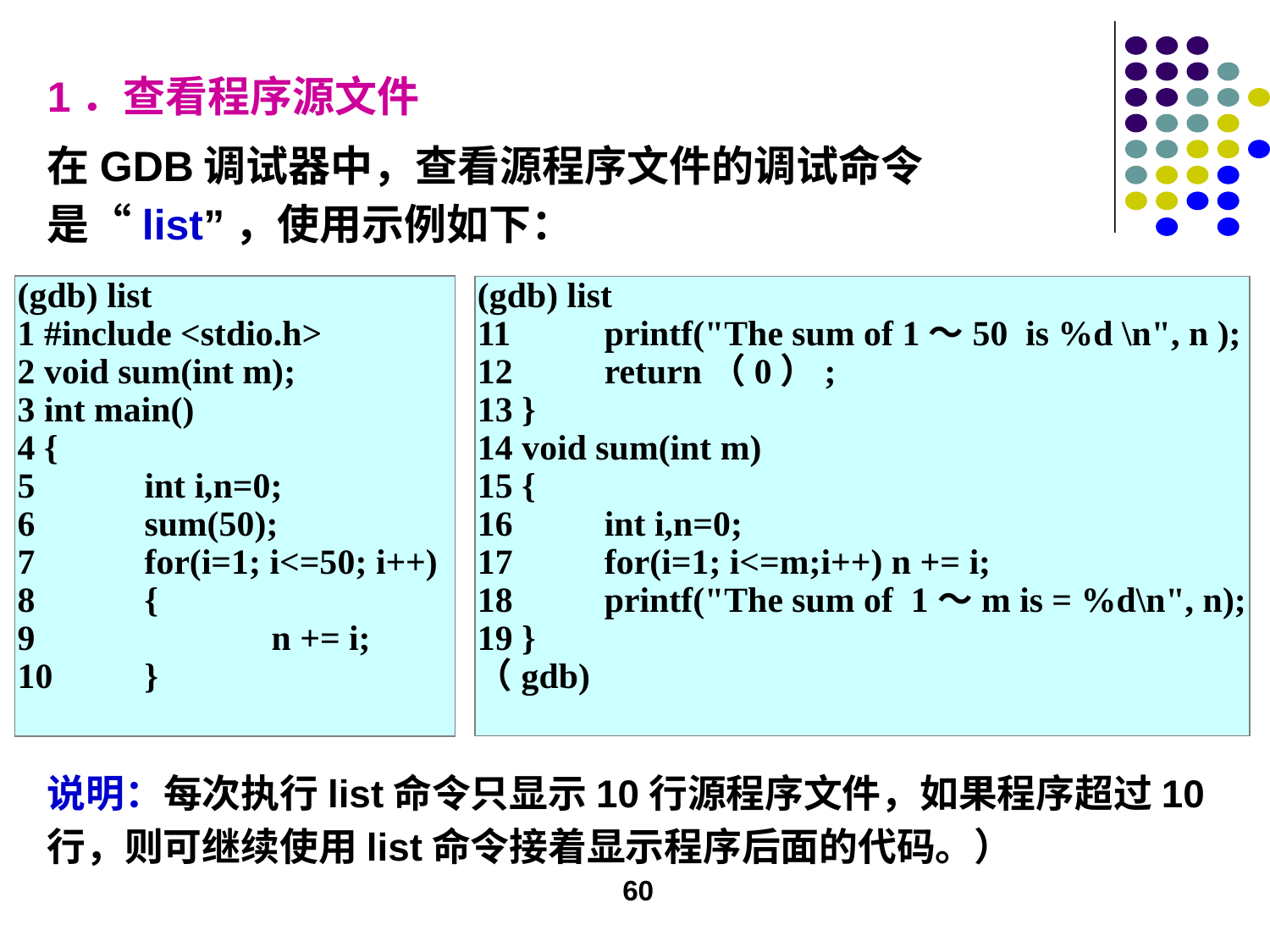

1．查看程序源文件
在GDB调试器中，查看源程序文件的调试命令是“list”，使用示例如下：
(gdb) list
1 #include <stdio.h>
2 void sum(int m);
3 int main()
4 {
5 	int i,n=0;
6 	sum(50);
7 	for(i=1; i<=50; i++)
8 	{
9 		n += i;
10 	}
(gdb) list
11 	printf("The sum of 1～50  is %d \n", n );
12	return（0）;
13 }
14 void sum(int m)
15 {
16 	int i,n=0;
17 	for(i=1; i<=m;i++) n += i;
18 	printf("The sum of  1～m is = %d\n", n);
19 }
（gdb)
说明：每次执行list命令只显示10行源程序文件，如果程序超过10行，则可继续使用list命令接着显示程序后面的代码。）
60